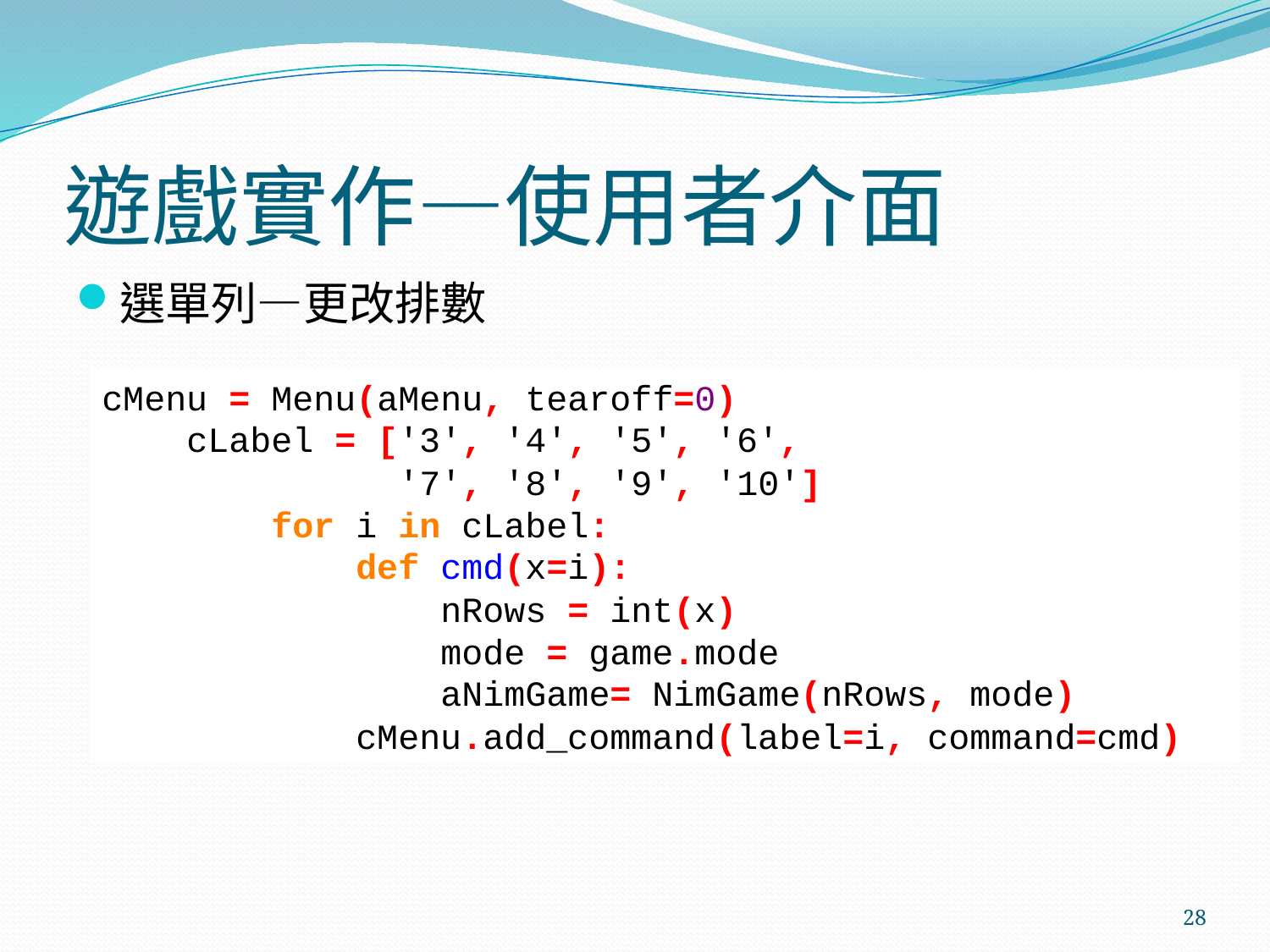

# 遊戲實作—使用者介面
選單列—更改排數
cMenu = Menu(aMenu, tearoff=0)
    cLabel = ['3', '4', '5', '6',
              '7', '8', '9', '10']
        for i in cLabel:
            def cmd(x=i):
                nRows = int(x)
                mode = game.mode
                aNimGame= NimGame(nRows, mode)
            cMenu.add_command(label=i, command=cmd)
28